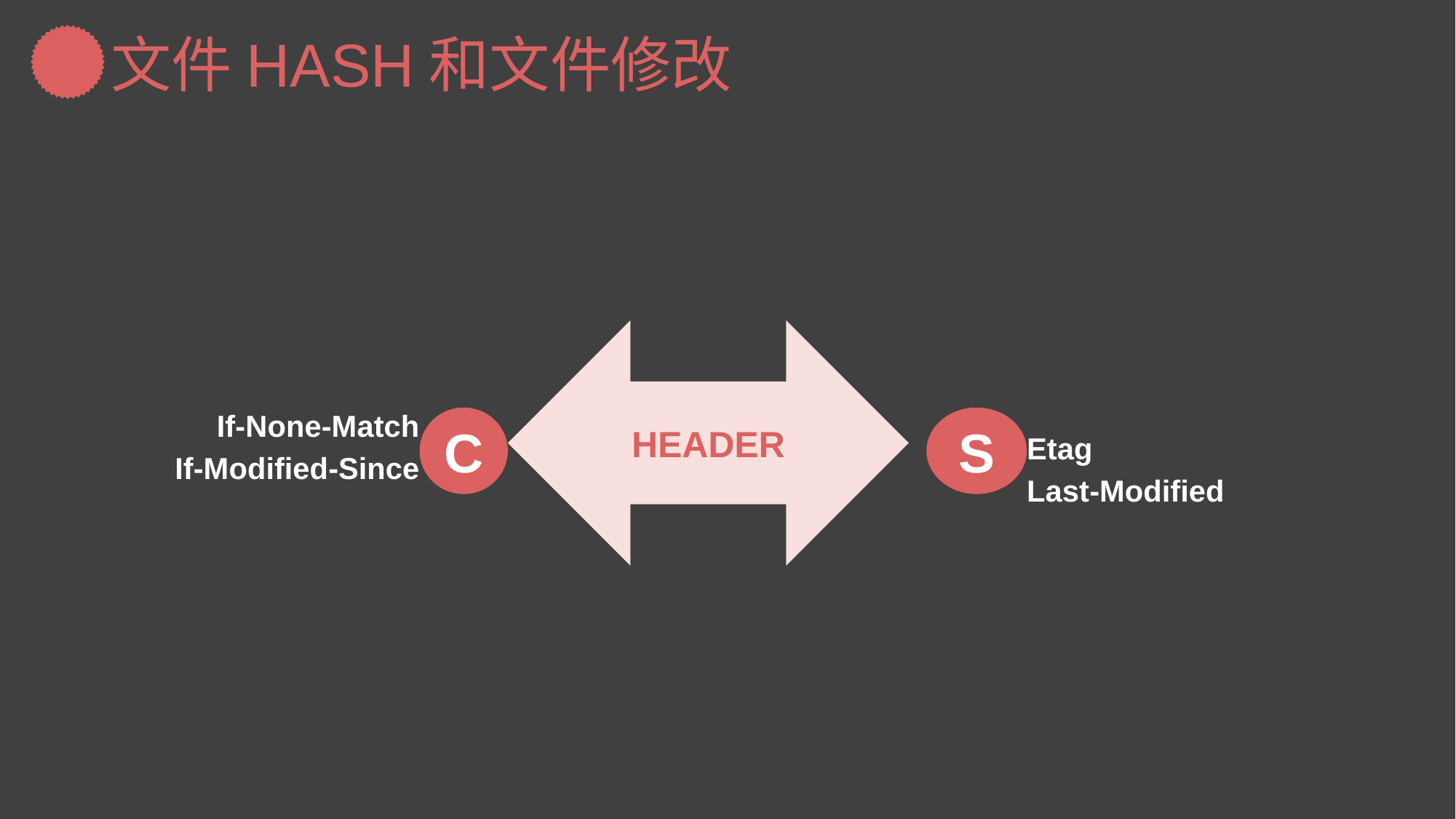

文件HASH和文件修改
HEADER

If-None-Match
 If-Modified-Since

Etag
Last-Modified

C
S